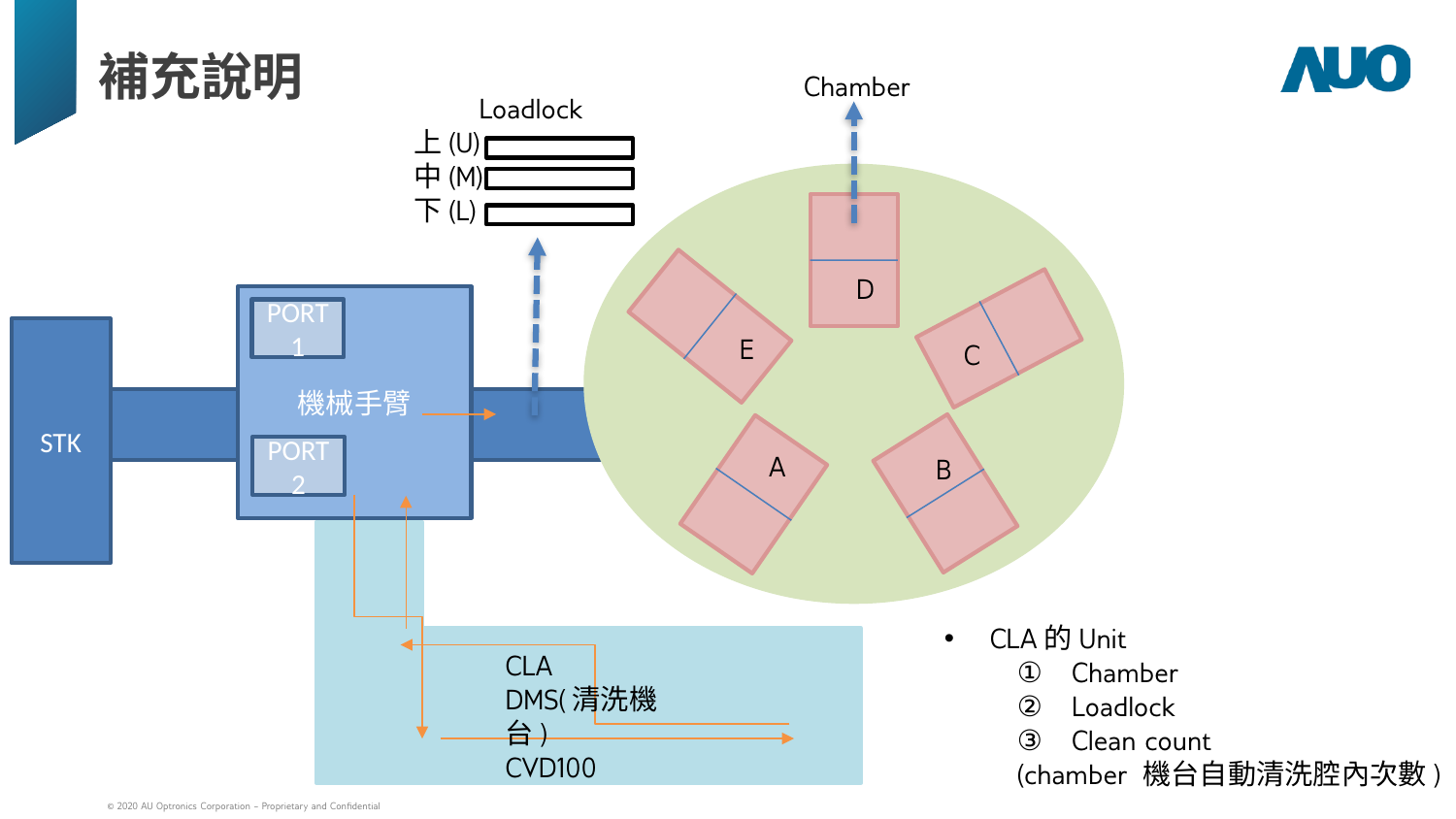

# 補充說明
Chamber
Loadlock
上(U)
中(M)
下(L)

機械手臂
PORT1
STK

PORT2

CLA
DMS(清洗機台)
CVD100
D
E
C
A
B
CLA的Unit
Chamber
Loadlock
Clean count
(chamber 機台自動清洗腔內次數)